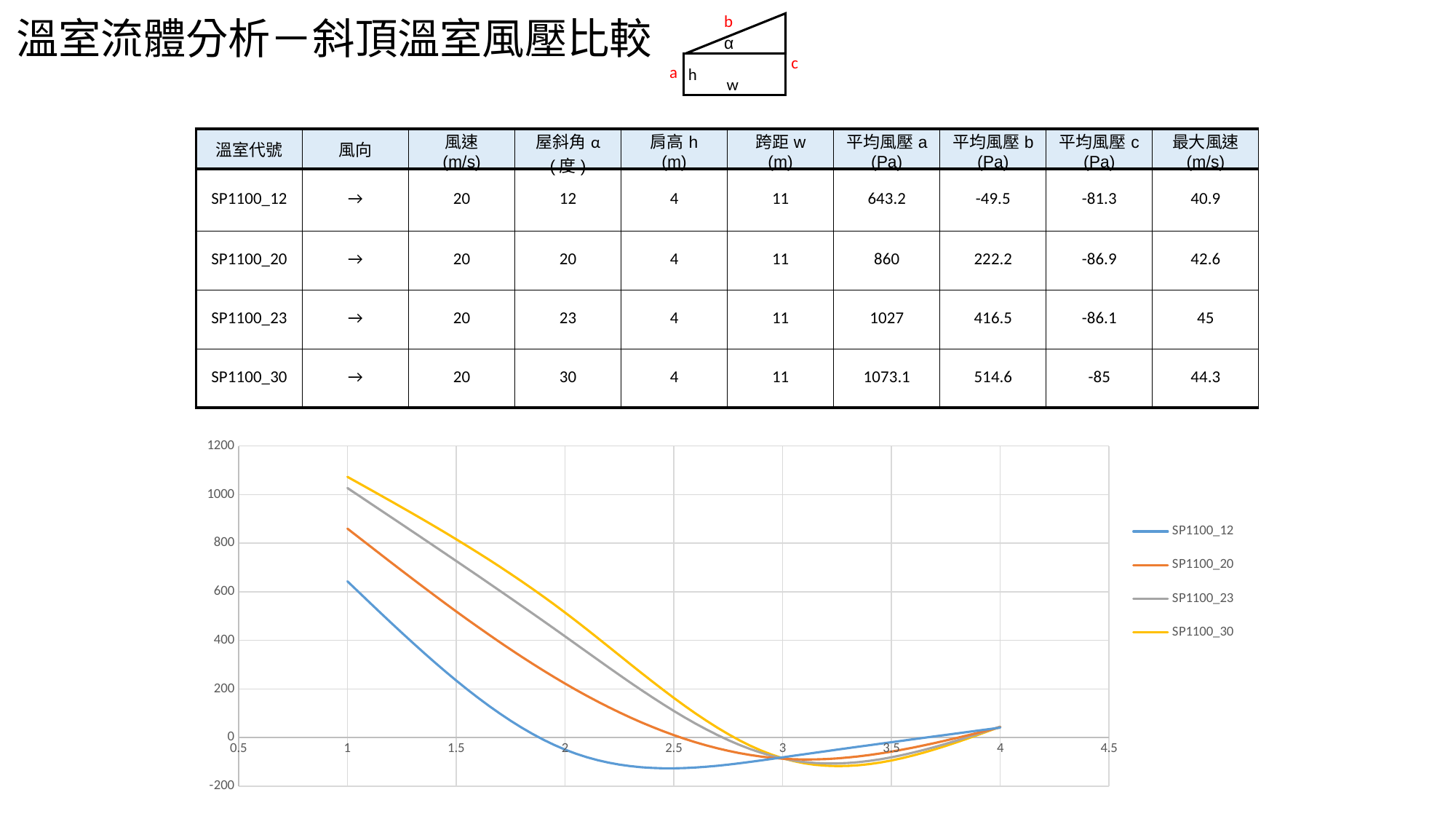

b

α
c
a
h
w
# 溫室流體分析－斜頂溫室風壓比較
| 溫室代號 | 風向 | 風速 (m/s) | 屋斜角α (度) | 肩高h (m) | 跨距w (m) | 平均風壓a (Pa) | 平均風壓b (Pa) | 平均風壓c (Pa) | 最大風速 (m/s) |
| --- | --- | --- | --- | --- | --- | --- | --- | --- | --- |
| SP1100\_12 | → | 20 | 12 | 4 | 11 | 643.2 | -49.5 | -81.3 | 40.9 |
| SP1100\_20 | → | 20 | 20 | 4 | 11 | 860 | 222.2 | -86.9 | 42.6 |
| SP1100\_23 | → | 20 | 23 | 4 | 11 | 1027 | 416.5 | -86.1 | 45 |
| SP1100\_30 | → | 20 | 30 | 4 | 11 | 1073.1 | 514.6 | -85 | 44.3 |

### Chart

| Category |  |  |  |  |
|---|---|---|---|---|